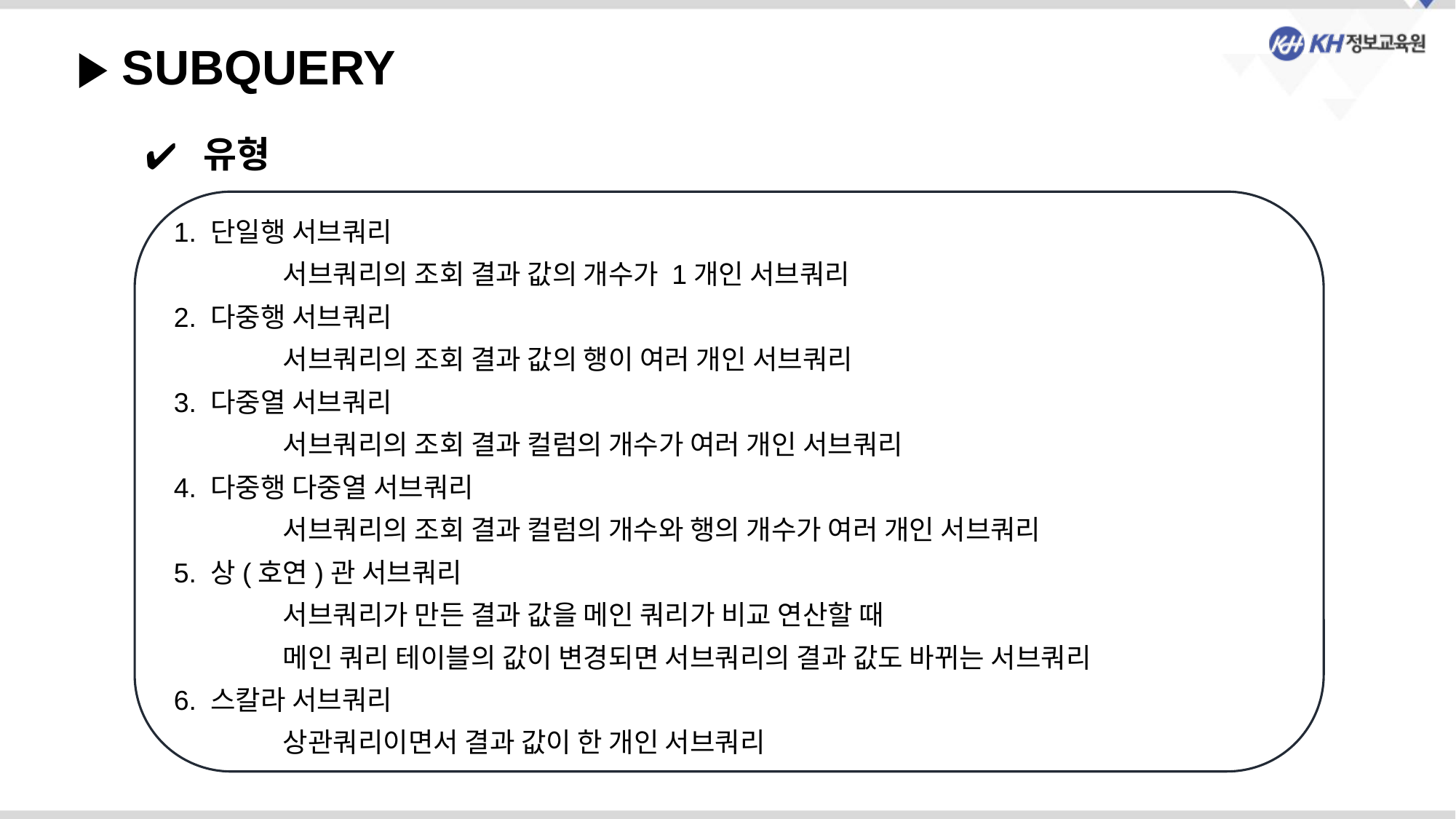

▶ SUBQUERY
 유형
1. 단일행 서브쿼리
	서브쿼리의 조회 결과 값의 개수가 1개인 서브쿼리
2. 다중행 서브쿼리
	서브쿼리의 조회 결과 값의 행이 여러 개인 서브쿼리
3. 다중열 서브쿼리
	서브쿼리의 조회 결과 컬럼의 개수가 여러 개인 서브쿼리
4. 다중행 다중열 서브쿼리
	서브쿼리의 조회 결과 컬럼의 개수와 행의 개수가 여러 개인 서브쿼리
5. 상(호연)관 서브쿼리
	서브쿼리가 만든 결과 값을 메인 쿼리가 비교 연산할 때
	메인 쿼리 테이블의 값이 변경되면 서브쿼리의 결과 값도 바뀌는 서브쿼리
6. 스칼라 서브쿼리
	상관쿼리이면서 결과 값이 한 개인 서브쿼리